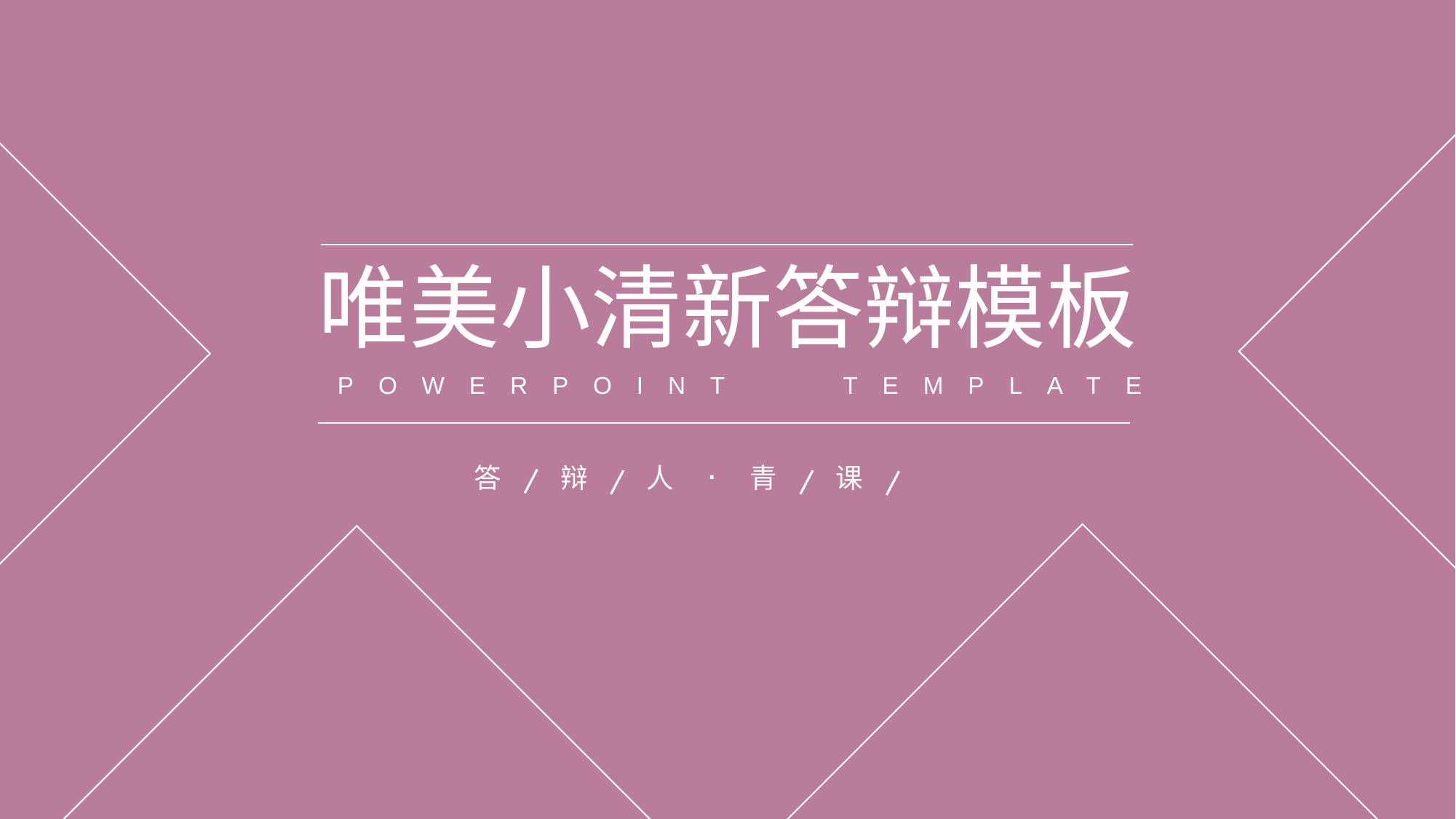

唯美小清新答辩模板
POWERPOINT   TEMPLATE
.
答
辩
人
青
课